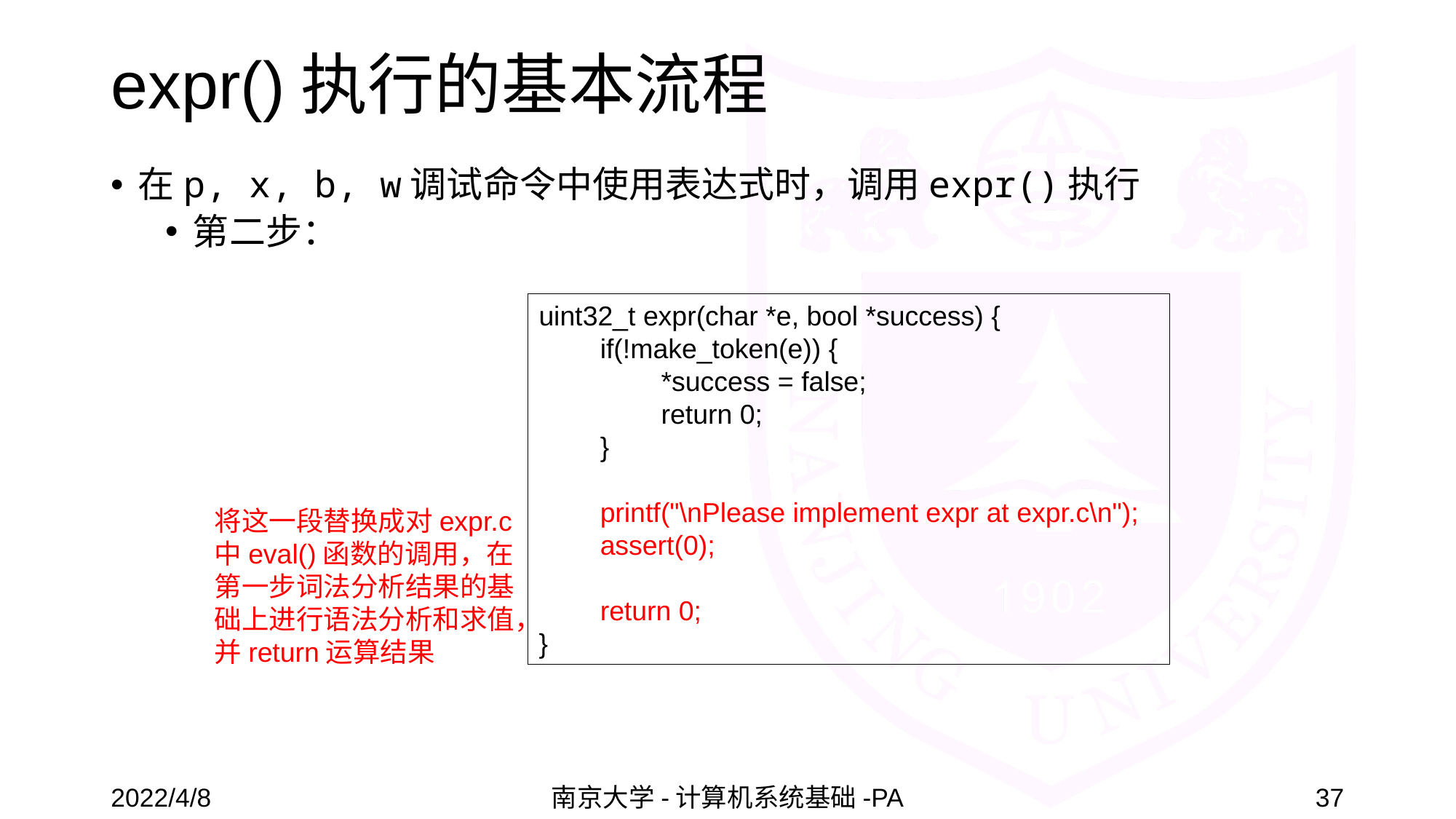

# expr()执行的基本流程
在p, x, b, w调试命令中使用表达式时，调用expr()执行
第二步：
uint32_t expr(char *e, bool *success) {
        if(!make_token(e)) {
                *success = false;
                return 0;
        }

        printf("\nPlease implement expr at expr.c\n");
        assert(0);

        return 0;
}
将这一段替换成对expr.c中eval()函数的调用，在第一步词法分析结果的基础上进行语法分析和求值，并return运算结果
2022/4/8
南京大学-计算机系统基础-PA
37